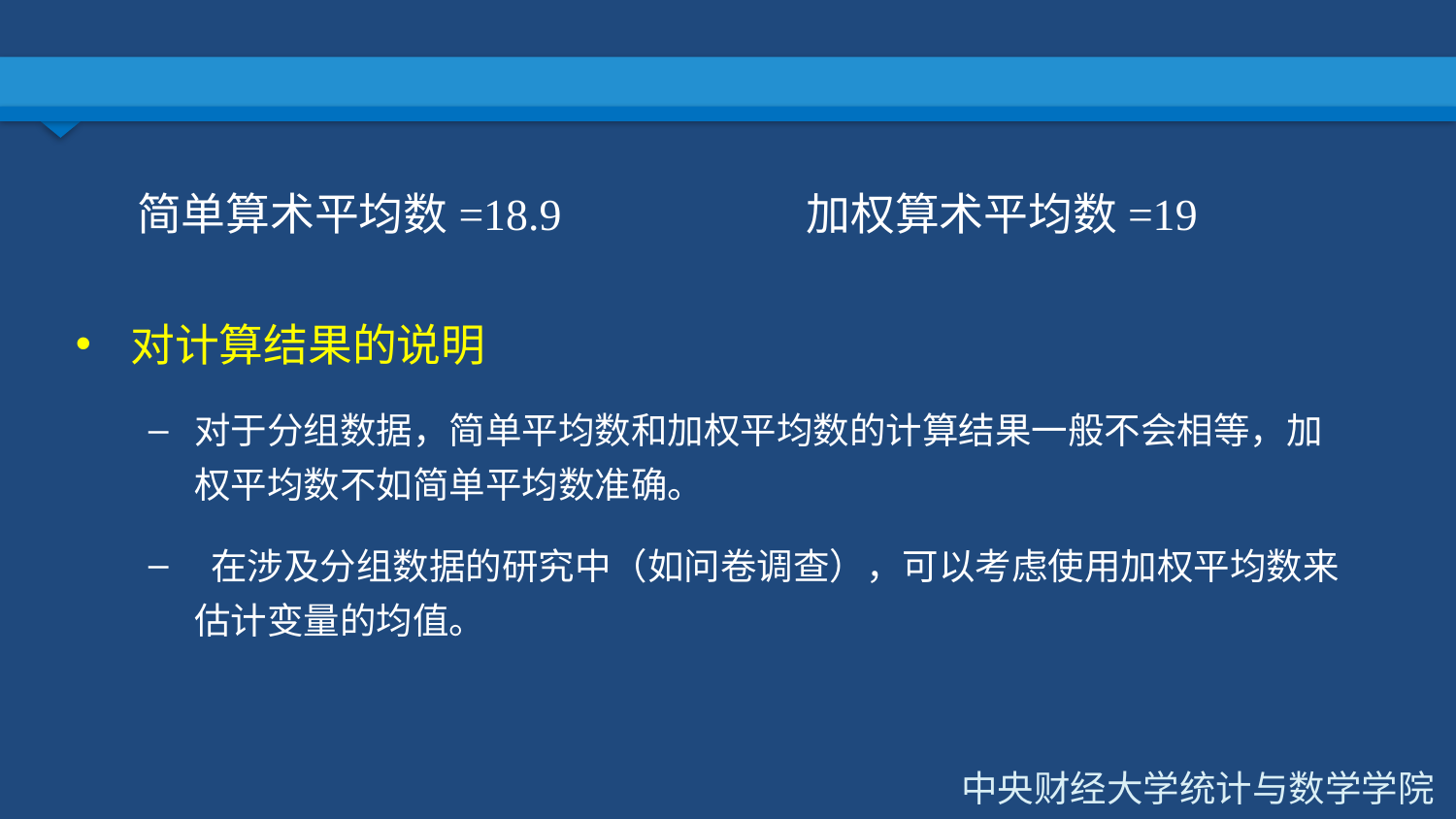

#
简单算术平均数=18.9
加权算术平均数=19
对计算结果的说明
对于分组数据，简单平均数和加权平均数的计算结果一般不会相等，加权平均数不如简单平均数准确。
 在涉及分组数据的研究中（如问卷调查），可以考虑使用加权平均数来估计变量的均值。